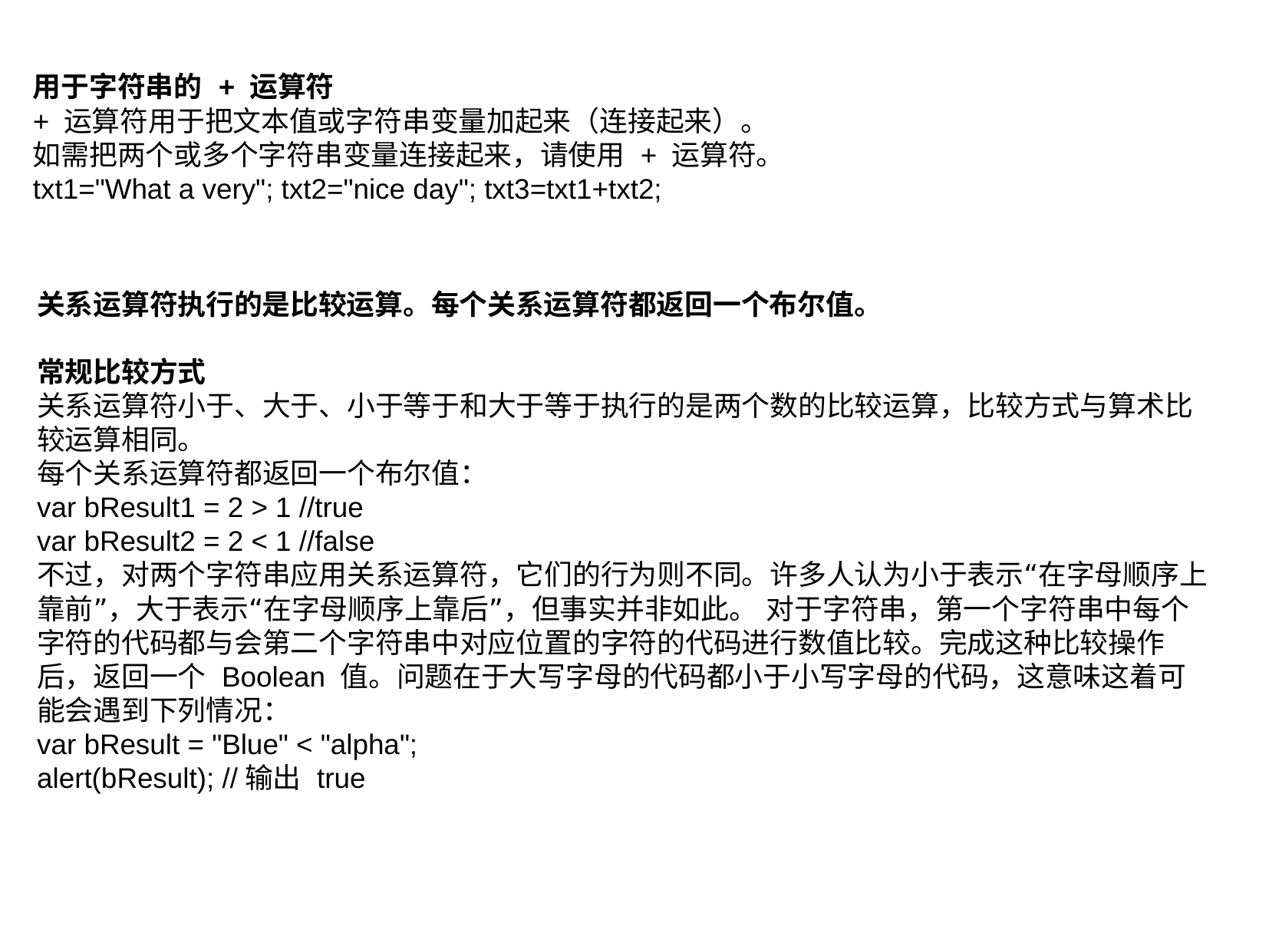

用于字符串的 + 运算符
+ 运算符用于把文本值或字符串变量加起来（连接起来）。
如需把两个或多个字符串变量连接起来，请使用 + 运算符。
txt1="What a very"; txt2="nice day"; txt3=txt1+txt2;
关系运算符执行的是比较运算。每个关系运算符都返回一个布尔值。

常规比较方式
关系运算符小于、大于、小于等于和大于等于执行的是两个数的比较运算，比较方式与算术比较运算相同。
每个关系运算符都返回一个布尔值：
var bResult1 = 2 > 1 //true
var bResult2 = 2 < 1 //false
不过，对两个字符串应用关系运算符，它们的行为则不同。许多人认为小于表示“在字母顺序上靠前”，大于表示“在字母顺序上靠后”，但事实并非如此。 对于字符串，第一个字符串中每个字符的代码都与会第二个字符串中对应位置的字符的代码进行数值比较。完成这种比较操作后，返回一个 Boolean 值。问题在于大写字母的代码都小于小写字母的代码，这意味这着可能会遇到下列情况：
var bResult = "Blue" < "alpha";
alert(bResult); //输出 true